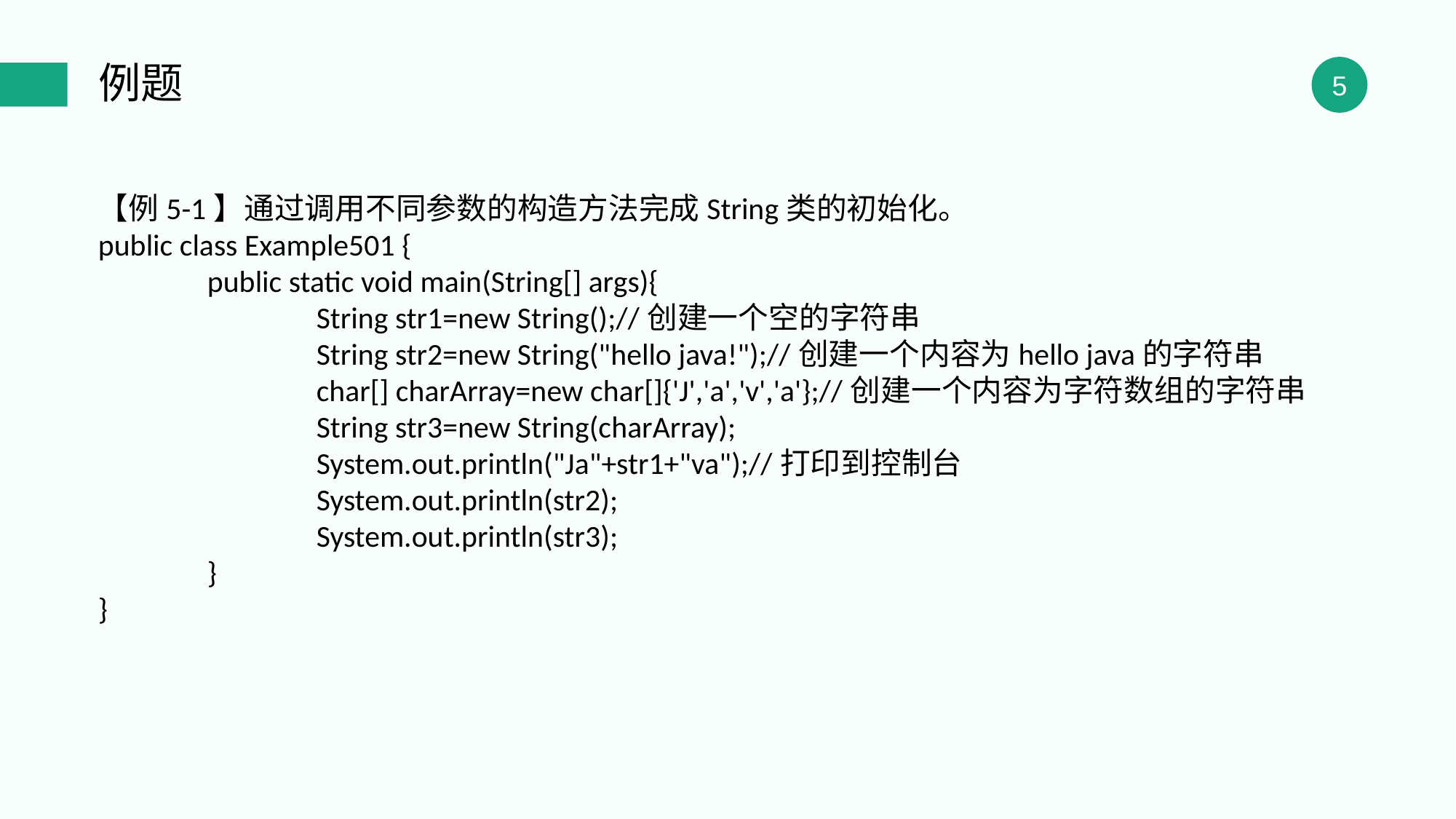

例题
【例5-1】通过调用不同参数的构造方法完成String类的初始化。
public class Example501 {
	public static void main(String[] args){
		String str1=new String();//创建一个空的字符串
		String str2=new String("hello java!");//创建一个内容为hello java的字符串
		char[] charArray=new char[]{'J','a','v','a'};//创建一个内容为字符数组的字符串
		String str3=new String(charArray);
		System.out.println("Ja"+str1+"va");//打印到控制台
		System.out.println(str2);
		System.out.println(str3);
	}
}